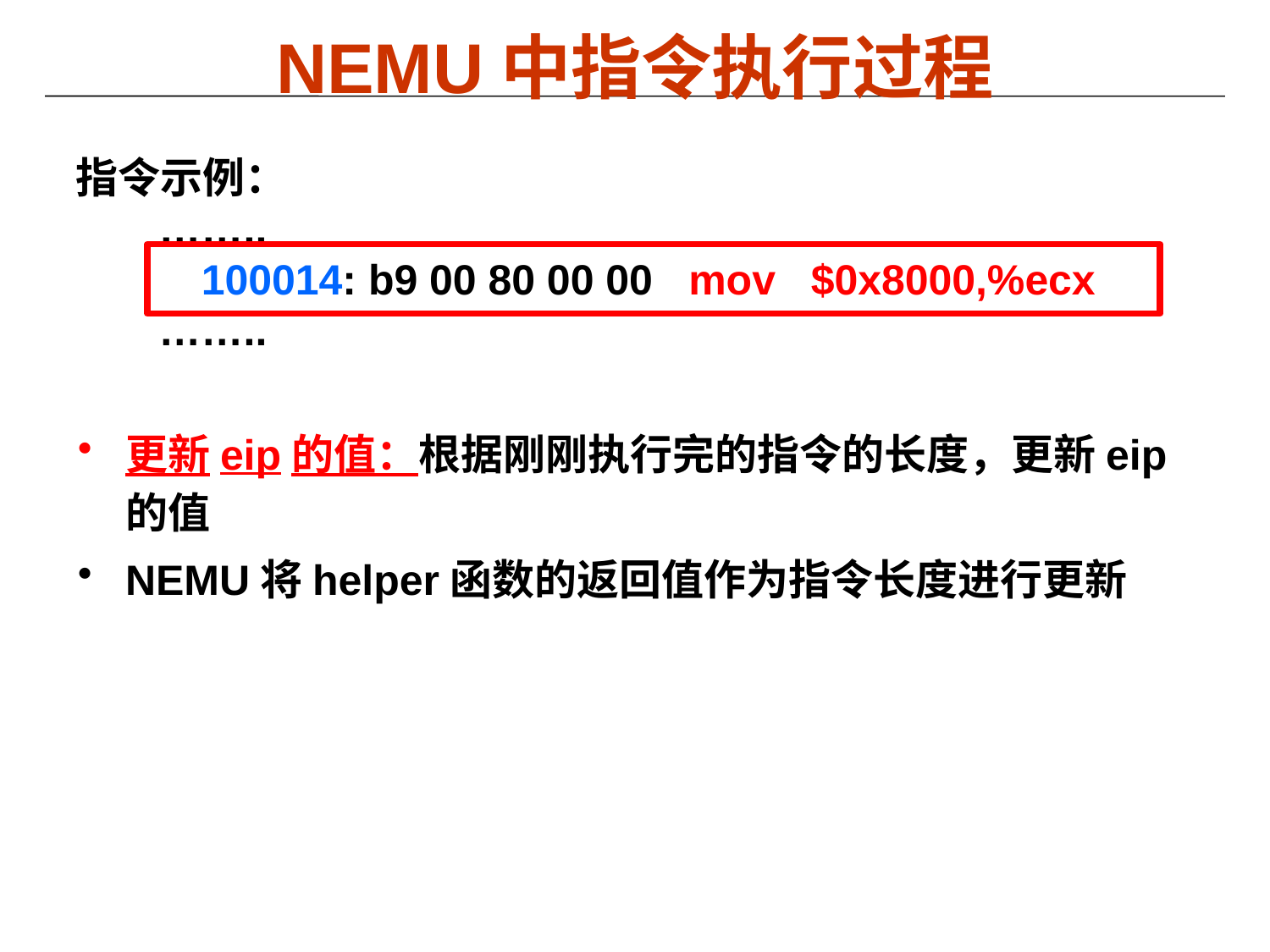

# NEMU中指令执行过程
指令示例：
       ……..
100014: b9 00 80 00 00   mov   $0x8000,%ecx
       ……..

更新eip的值：根据刚刚执行完的指令的长度，更新eip的值
NEMU将helper函数的返回值作为指令长度进行更新